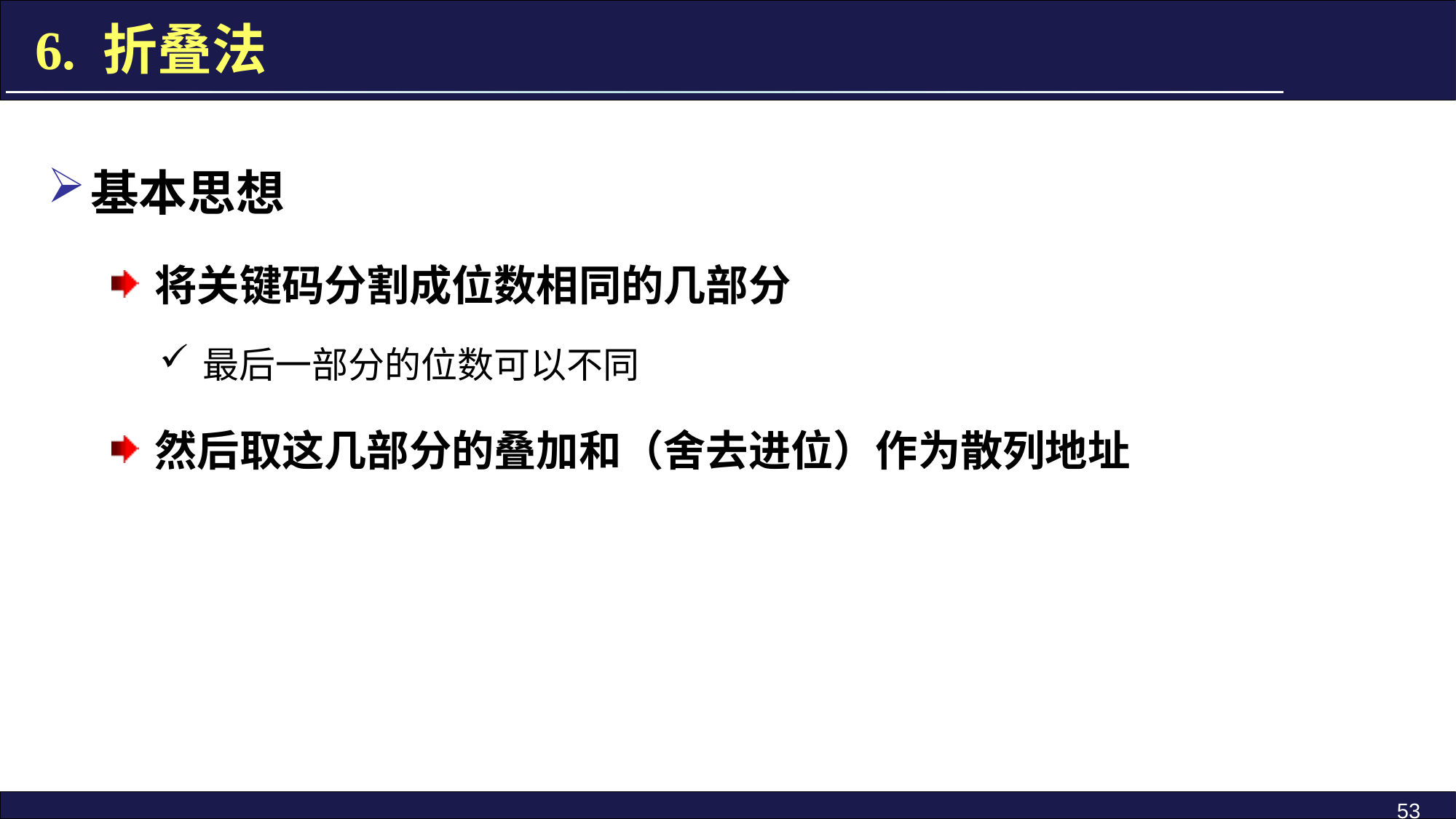

6. 折叠法
基本思想
将关键码分割成位数相同的几部分
最后一部分的位数可以不同
然后取这几部分的叠加和（舍去进位）作为散列地址
53